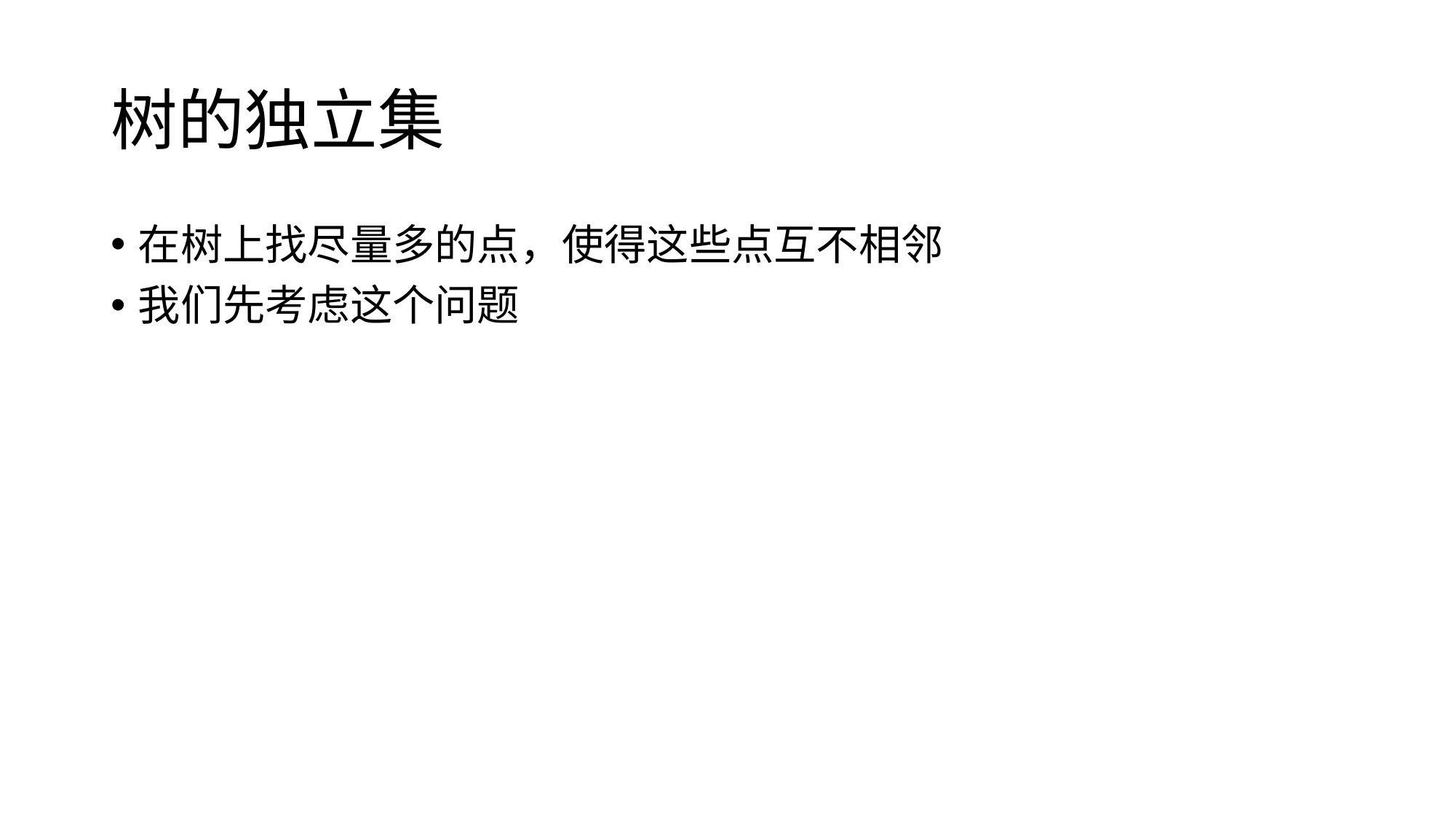

# 树的独立集
在树上找尽量多的点，使得这些点互不相邻
我们先考虑这个问题